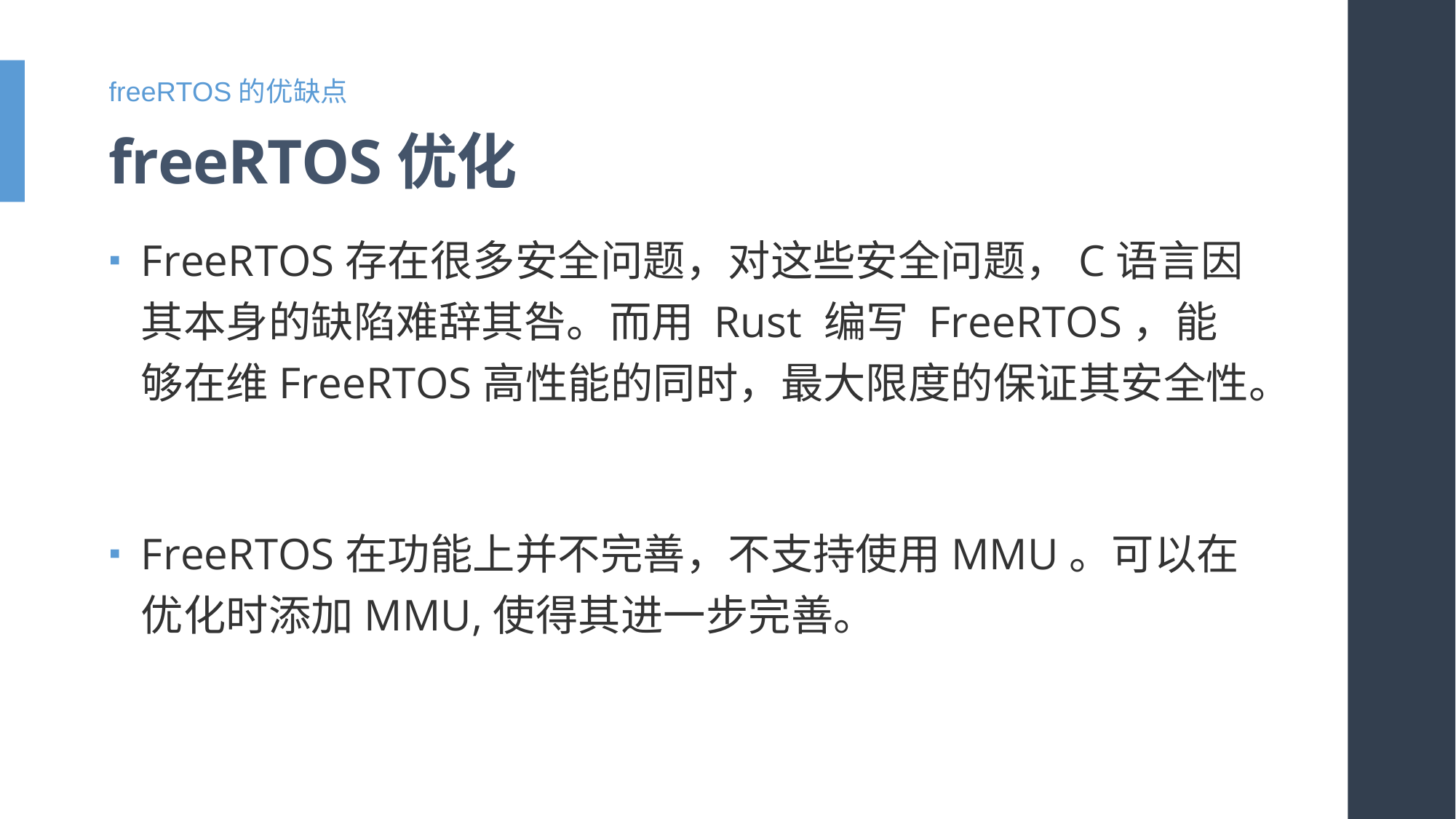

freeRTOS的优缺点
# freeRTOS优化
FreeRTOS存在很多安全问题，对这些安全问题，C语言因其本身的缺陷难辞其咎。而用 Rust 编写 FreeRTOS，能够在维FreeRTOS高性能的同时，最大限度的保证其安全性。

FreeRTOS在功能上并不完善，不支持使用MMU。可以在优化时添加MMU,使得其进一步完善。
20